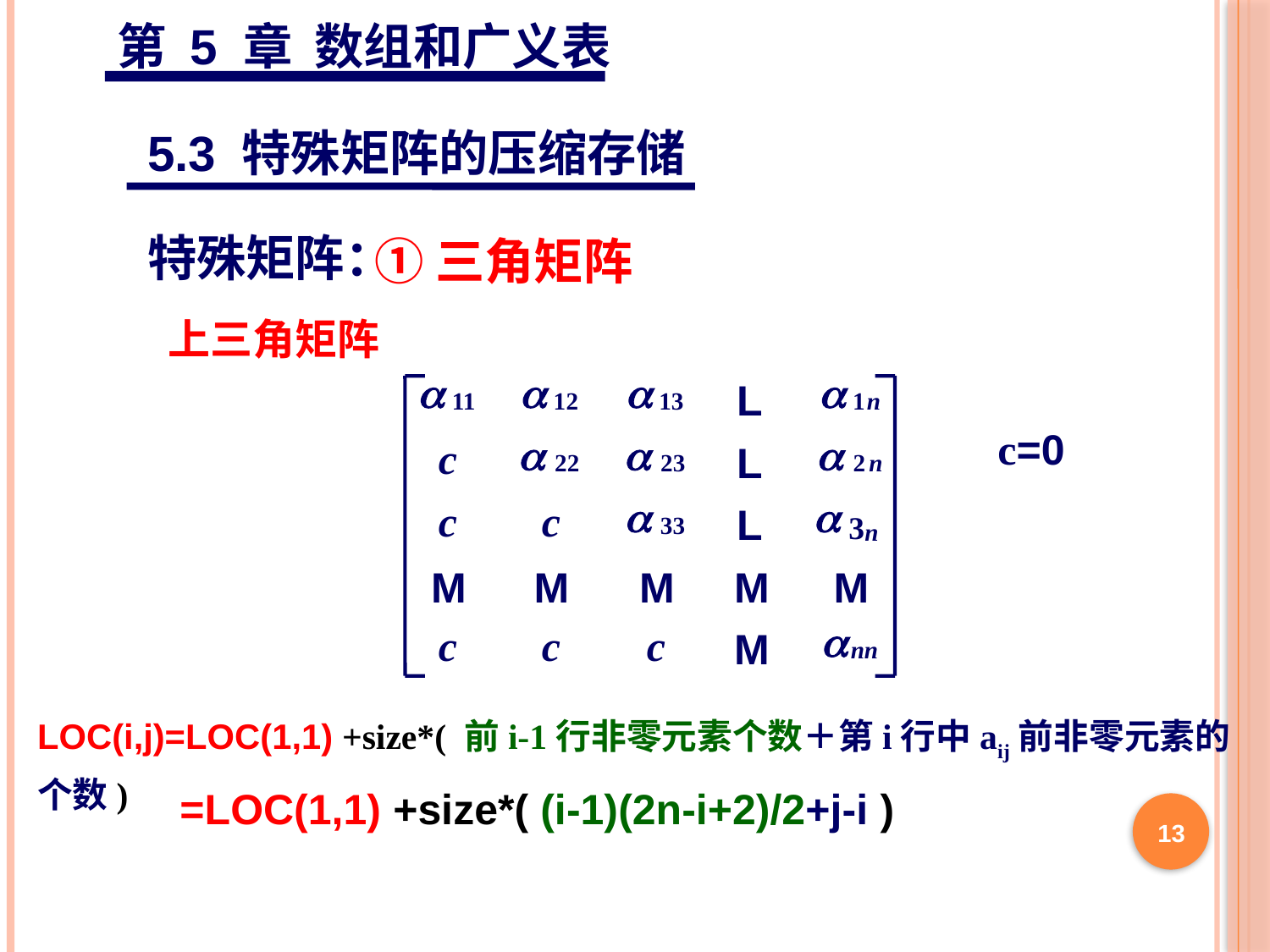

第 5 章  数组和广义表

5.3 特殊矩阵的压缩存储

特殊矩阵：
①三角矩阵
上三角矩阵

α
α
α
α
L

11
12
13
1
n
α
α
α
c
L
22
23
2
n
α
α
c
c
L
3
33
n
M
M
M
M
M
α
c
c
c
M
nn
c=0
LOC(i,j)=LOC(1,1) +size*( 前i-1行非零元素个数＋第i行中aij前非零元素的个数)
=LOC(1,1) +size*( (i-1)(2n-i+2)/2+j-i )
13